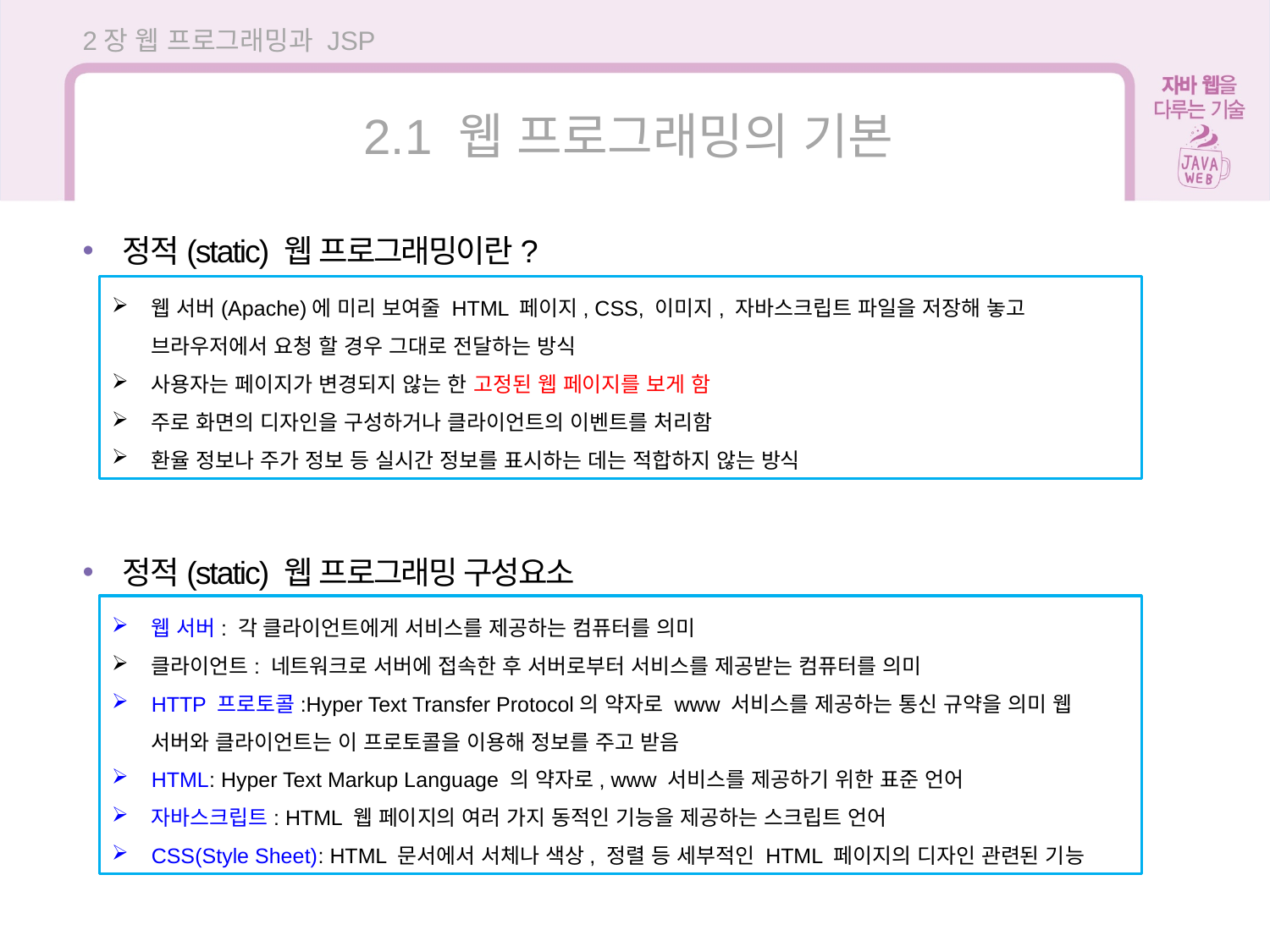

2장 웹 프로그래밍과 JSP
2.1 웹 프로그래밍의 기본
정적(static) 웹 프로그래밍이란?
웹 서버(Apache)에 미리 보여줄 HTML 페이지, CSS, 이미지, 자바스크립트 파일을 저장해 놓고 브라우저에서 요청 할 경우 그대로 전달하는 방식
사용자는 페이지가 변경되지 않는 한 고정된 웹 페이지를 보게 함
주로 화면의 디자인을 구성하거나 클라이언트의 이벤트를 처리함
환율 정보나 주가 정보 등 실시간 정보를 표시하는 데는 적합하지 않는 방식
정적(static) 웹 프로그래밍 구성요소
웹 서버: 각 클라이언트에게 서비스를 제공하는 컴퓨터를 의미
클라이언트: 네트워크로 서버에 접속한 후 서버로부터 서비스를 제공받는 컴퓨터를 의미
HTTP 프로토콜:Hyper Text Transfer Protocol의 약자로 www 서비스를 제공하는 통신 규약을 의미 웹 서버와 클라이언트는 이 프로토콜을 이용해 정보를 주고 받음
HTML: Hyper Text Markup Language 의 약자로, www 서비스를 제공하기 위한 표준 언어
자바스크립트: HTML 웹 페이지의 여러 가지 동적인 기능을 제공하는 스크립트 언어
CSS(Style Sheet): HTML 문서에서 서체나 색상, 정렬 등 세부적인 HTML 페이지의 디자인 관련된 기능